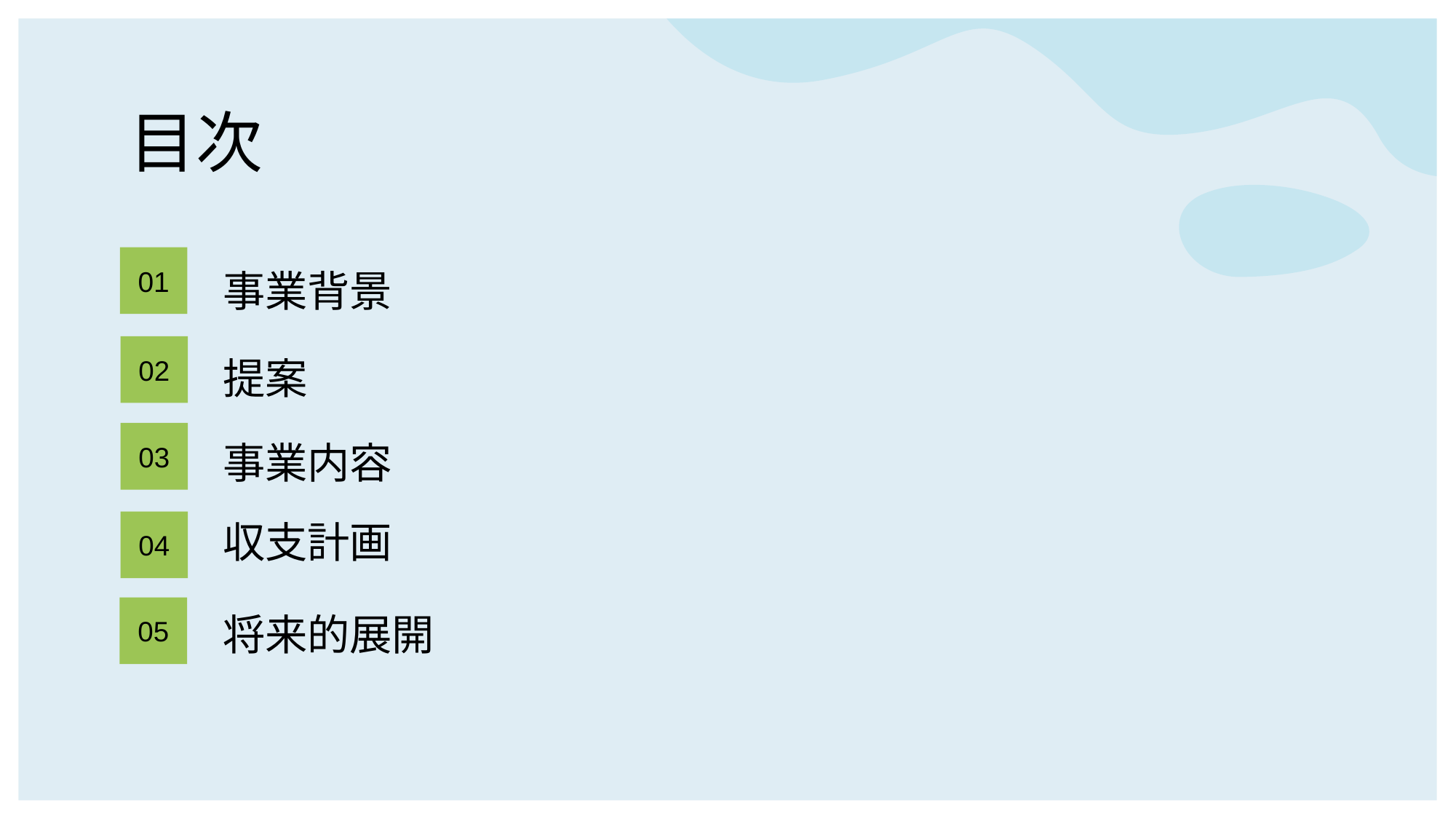

# 目次
01
事業背景
02
提案
03
事業内容
収支計画
04
将来的展開
05